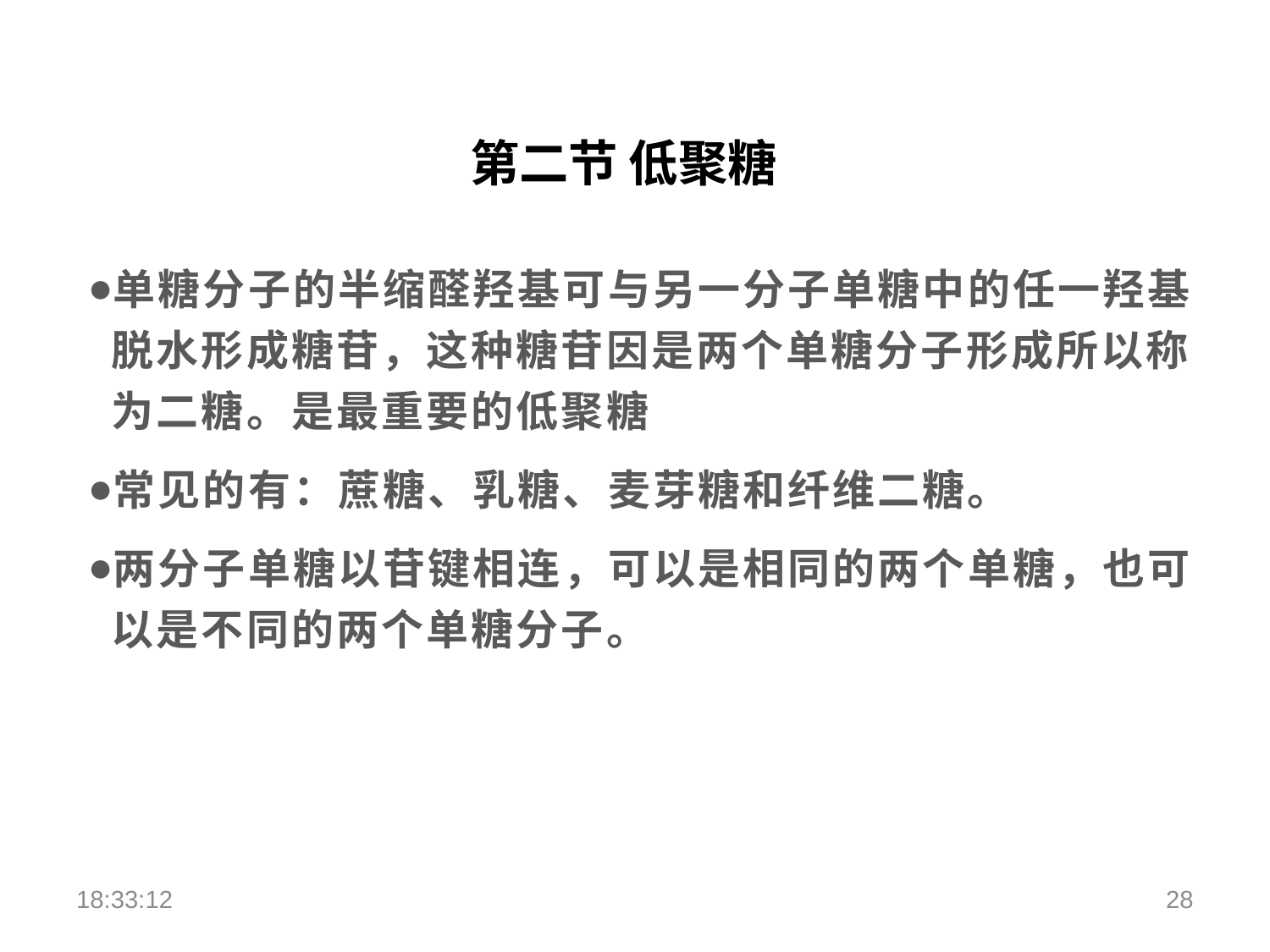

第二节 低聚糖
单糖分子的半缩醛羟基可与另一分子单糖中的任一羟基脱水形成糖苷，这种糖苷因是两个单糖分子形成所以称为二糖。是最重要的低聚糖
常见的有：蔗糖、乳糖、麦芽糖和纤维二糖。
两分子单糖以苷键相连，可以是相同的两个单糖，也可以是不同的两个单糖分子。
18:33:12
28